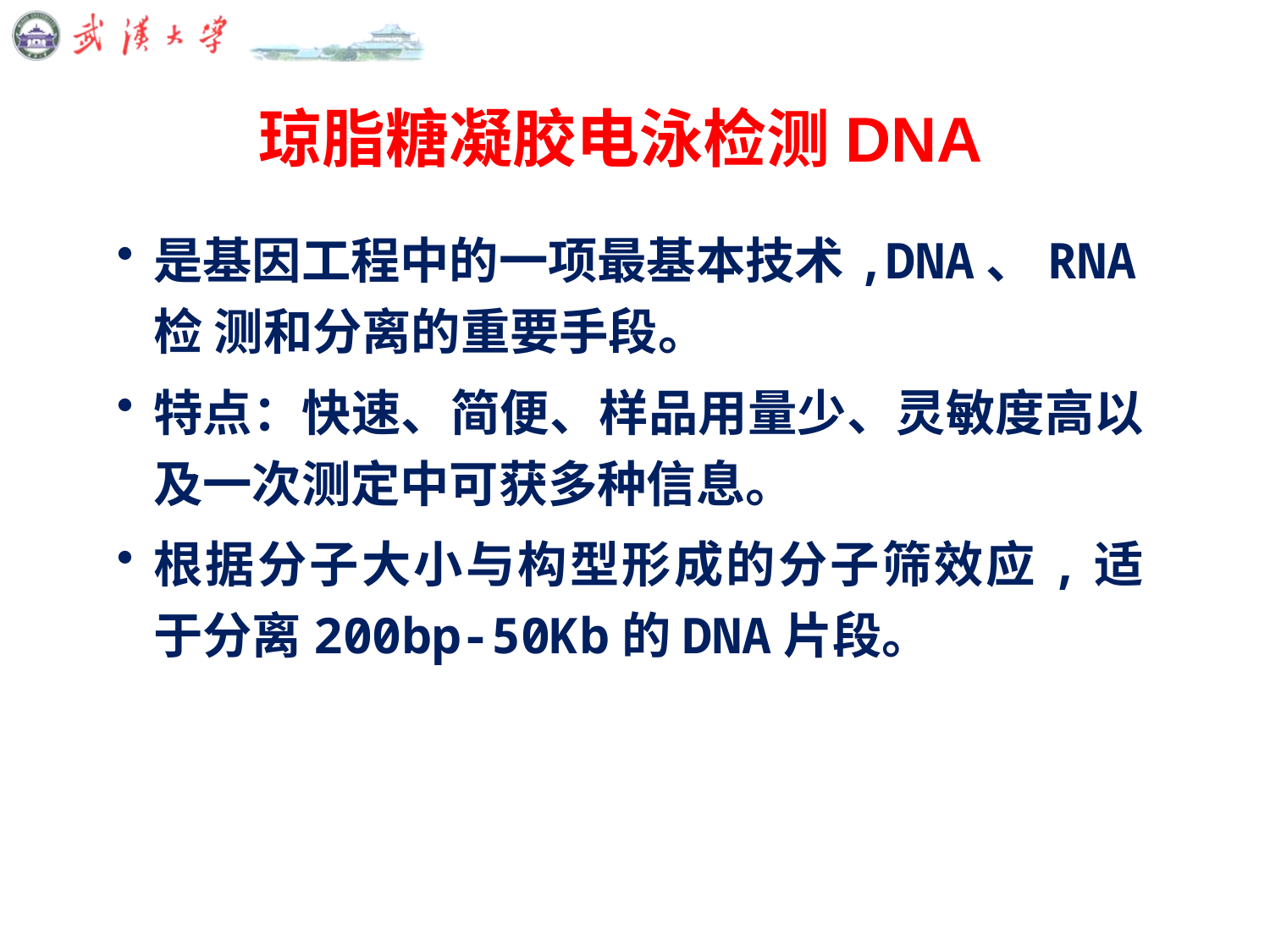

# 琼脂糖凝胶电泳检测DNA
是基因工程中的一项最基本技术,DNA、RNA检 测和分离的重要手段。
特点：快速、简便、样品用量少、灵敏度高以及一次测定中可获多种信息。
根据分子大小与构型形成的分子筛效应,适于分离200bp-50Kb的DNA片段。